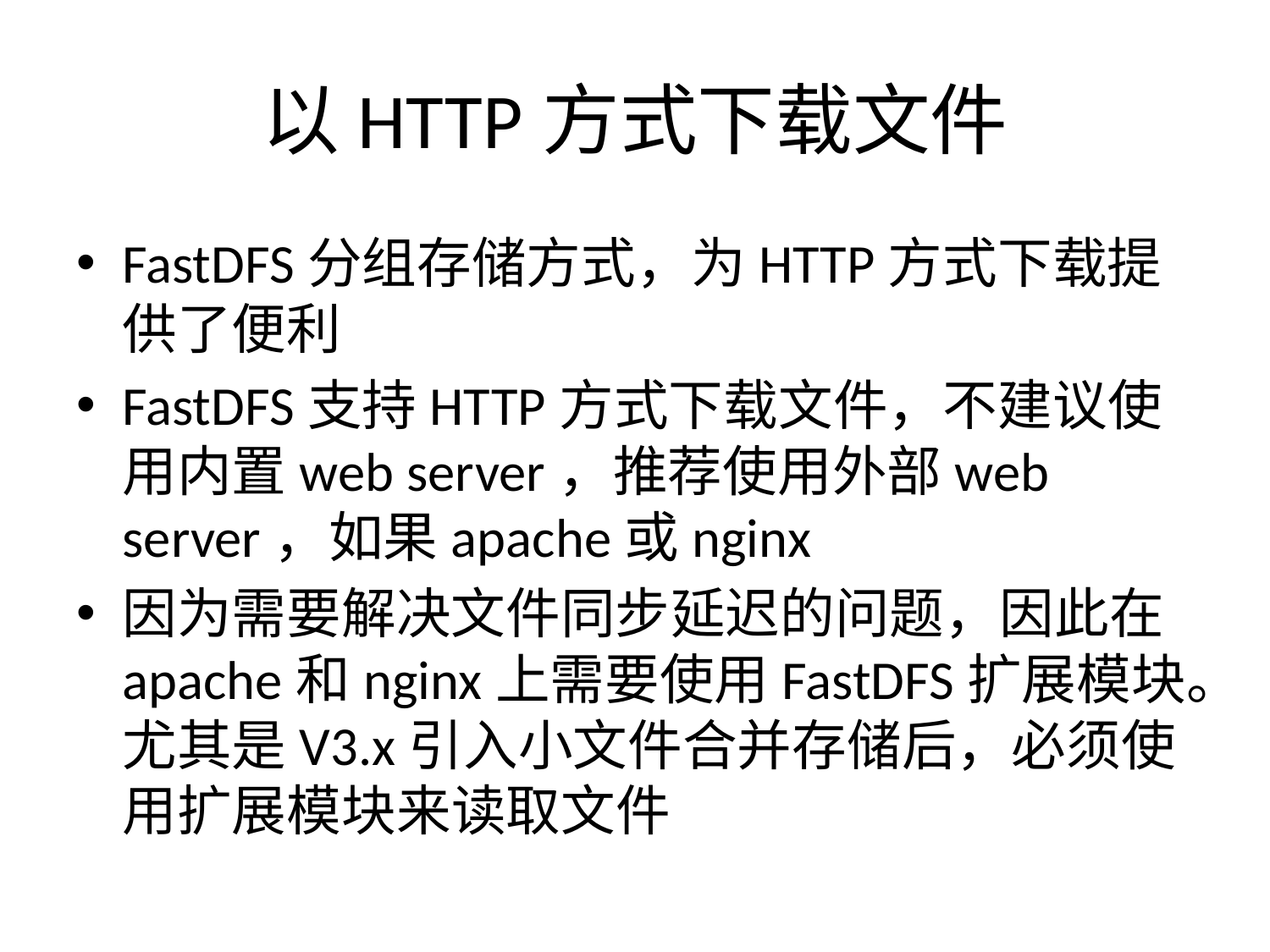

# 以HTTP方式下载文件
FastDFS分组存储方式，为HTTP方式下载提供了便利
FastDFS支持HTTP方式下载文件，不建议使用内置web server，推荐使用外部web server，如果apache或nginx
因为需要解决文件同步延迟的问题，因此在apache和nginx上需要使用FastDFS扩展模块。尤其是V3.x引入小文件合并存储后，必须使用扩展模块来读取文件